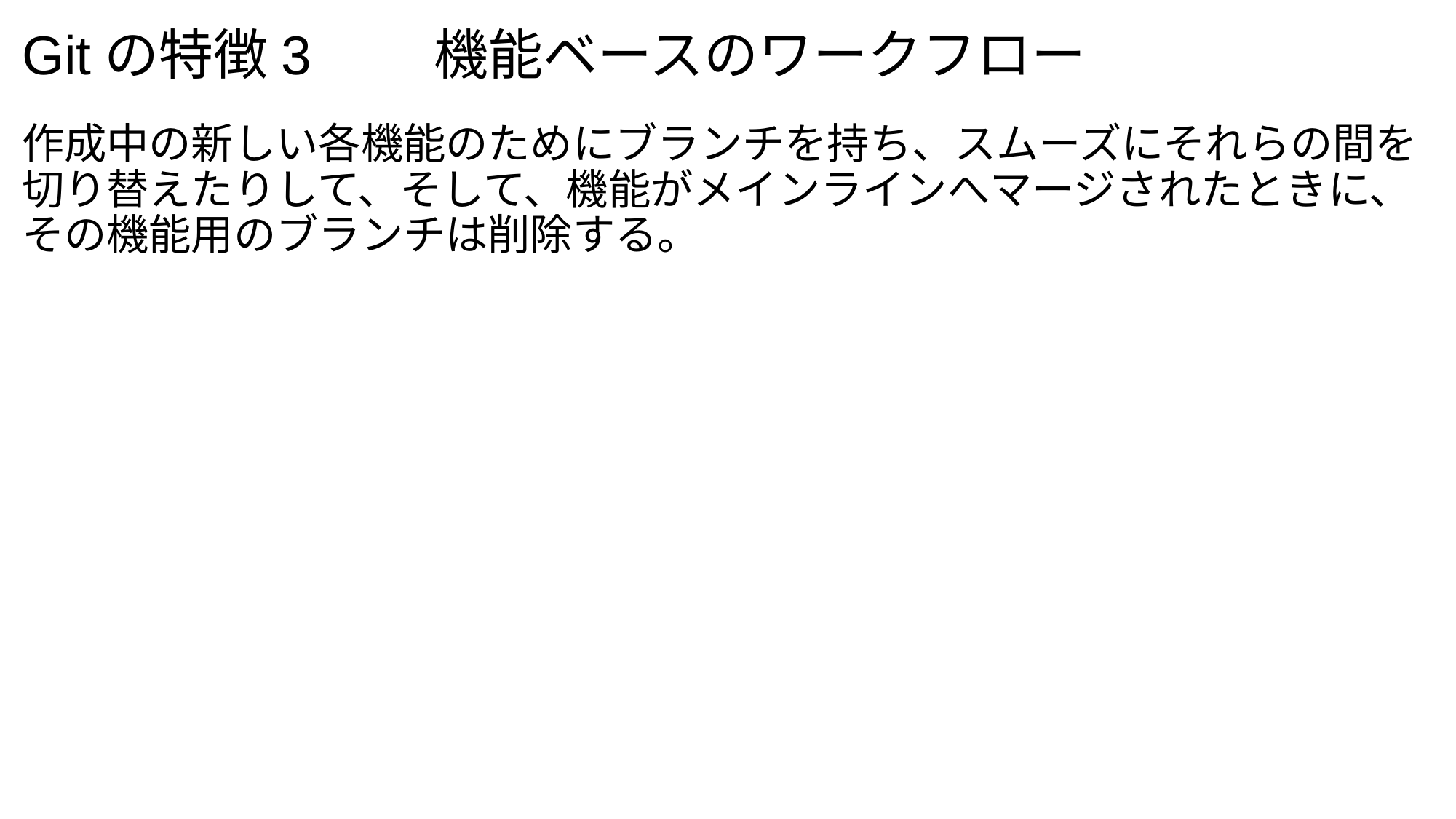

# Gitの特徴3　　機能ベースのワークフロー
作成中の新しい各機能のためにブランチを持ち、スムーズにそれらの間を切り替えたりして、そして、機能がメインラインへマージされたときに、その機能用のブランチは削除する。